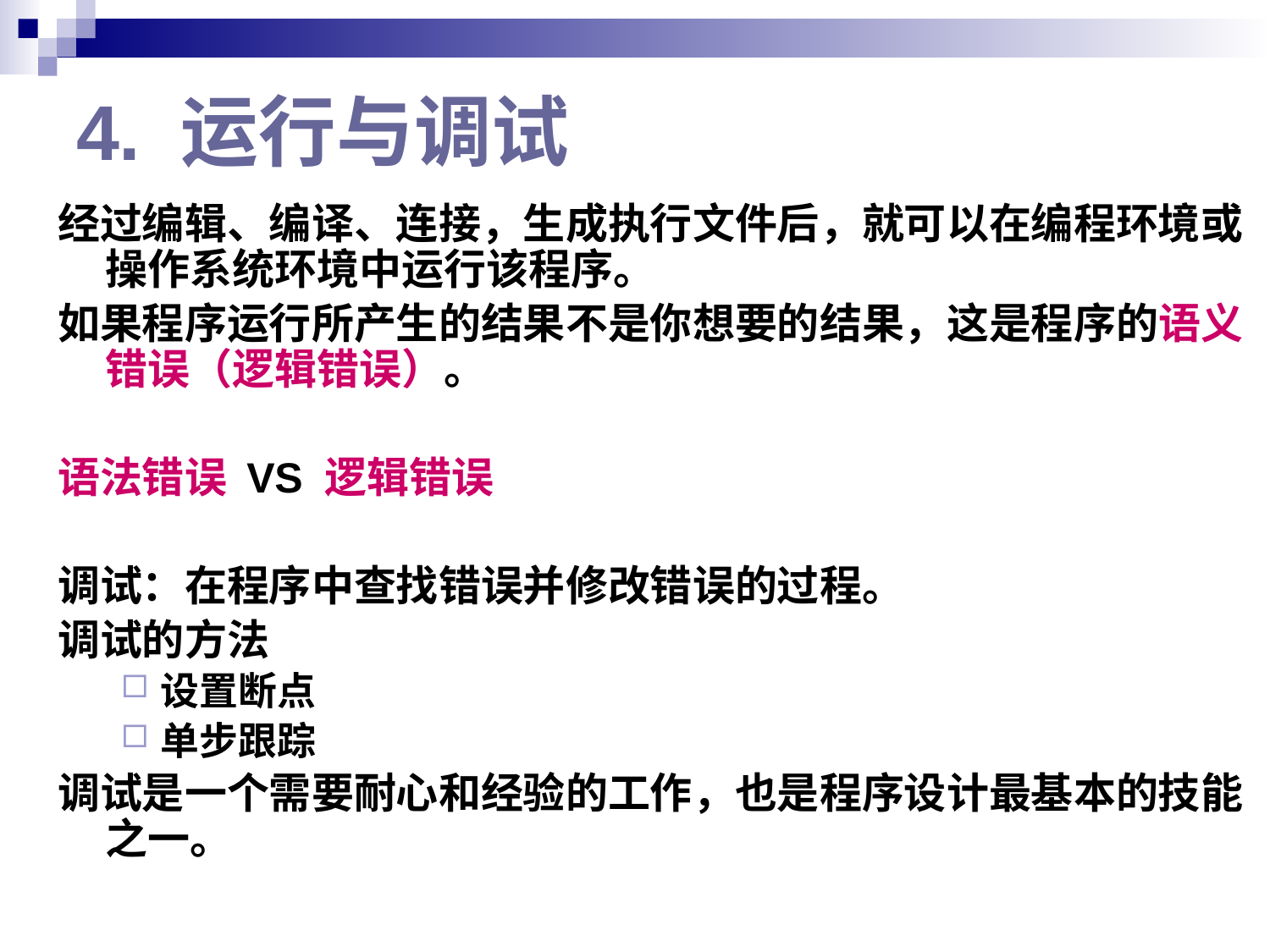

# 4. 运行与调试
经过编辑、编译、连接，生成执行文件后，就可以在编程环境或操作系统环境中运行该程序。
如果程序运行所产生的结果不是你想要的结果，这是程序的语义错误（逻辑错误）。

语法错误 VS 逻辑错误

调试：在程序中查找错误并修改错误的过程。
调试的方法
设置断点
单步跟踪
调试是一个需要耐心和经验的工作，也是程序设计最基本的技能之一。